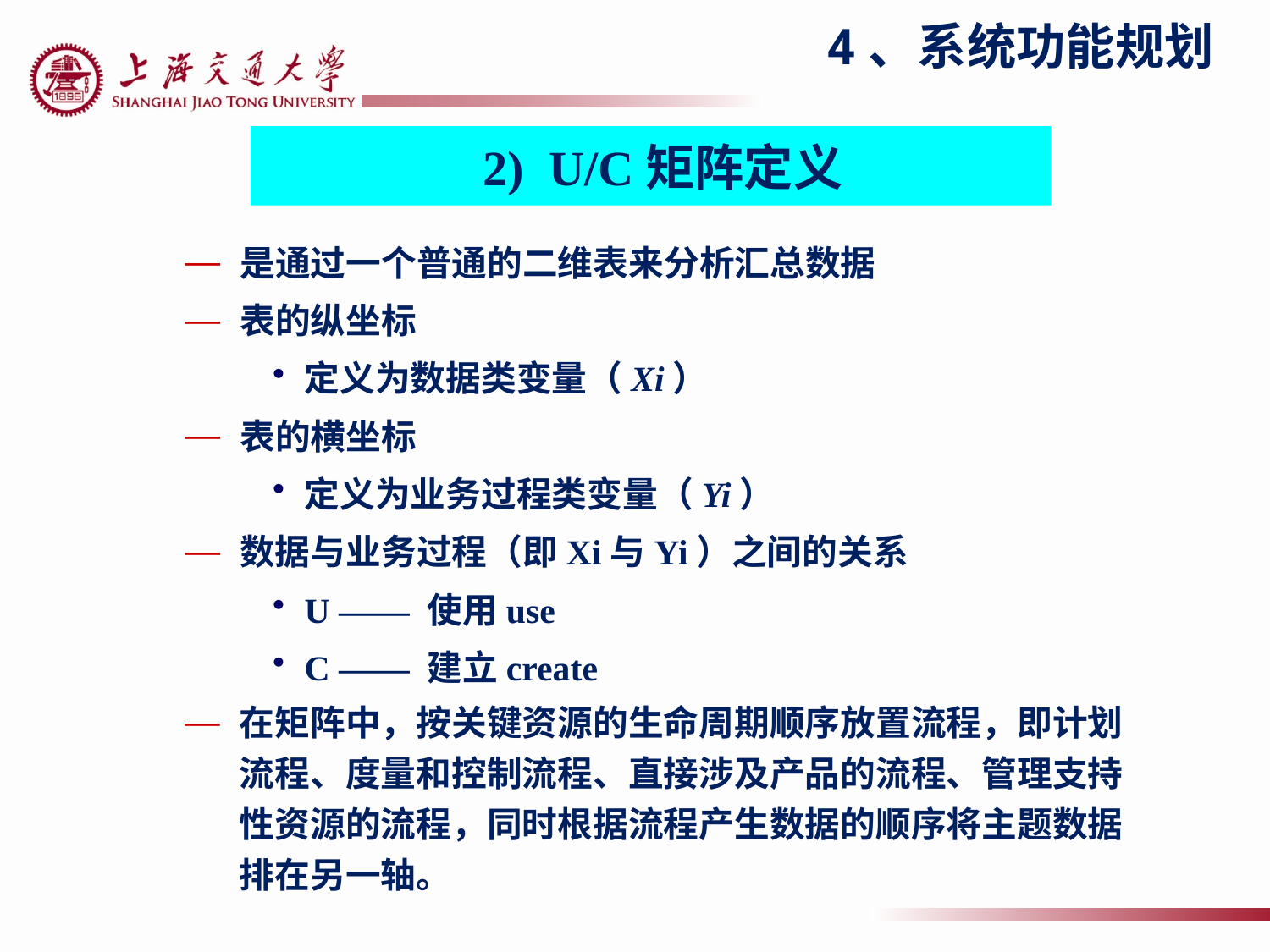

# 4、系统功能规划
  2)  U/C矩阵定义
是通过一个普通的二维表来分析汇总数据
表的纵坐标
定义为数据类变量（Xi）
表的横坐标
定义为业务过程类变量（Yi）
数据与业务过程（即Xi与Yi）之间的关系
U —— 使用use
C —— 建立create

在矩阵中，按关键资源的生命周期顺序放置流程，即计划流程、度量和控制流程、直接涉及产品的流程、管理支持性资源的流程，同时根据流程产生数据的顺序将主题数据排在另一轴。